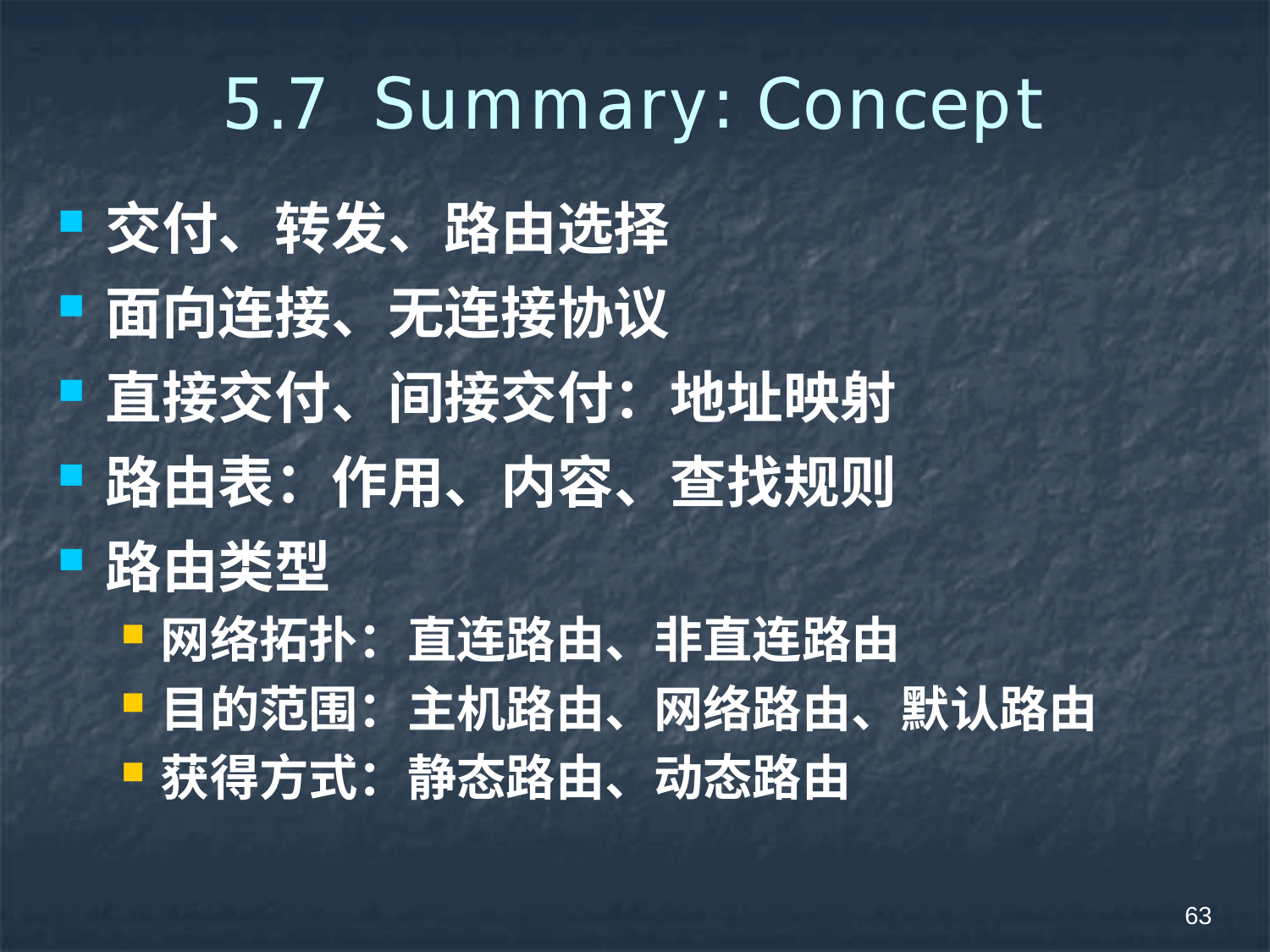

# 5.7  Summary: Concept
交付、转发、路由选择
面向连接、无连接协议
直接交付、间接交付：地址映射
路由表：作用、内容、查找规则
路由类型
网络拓扑：直连路由、非直连路由
目的范围：主机路由、网络路由、默认路由
获得方式：静态路由、动态路由
63